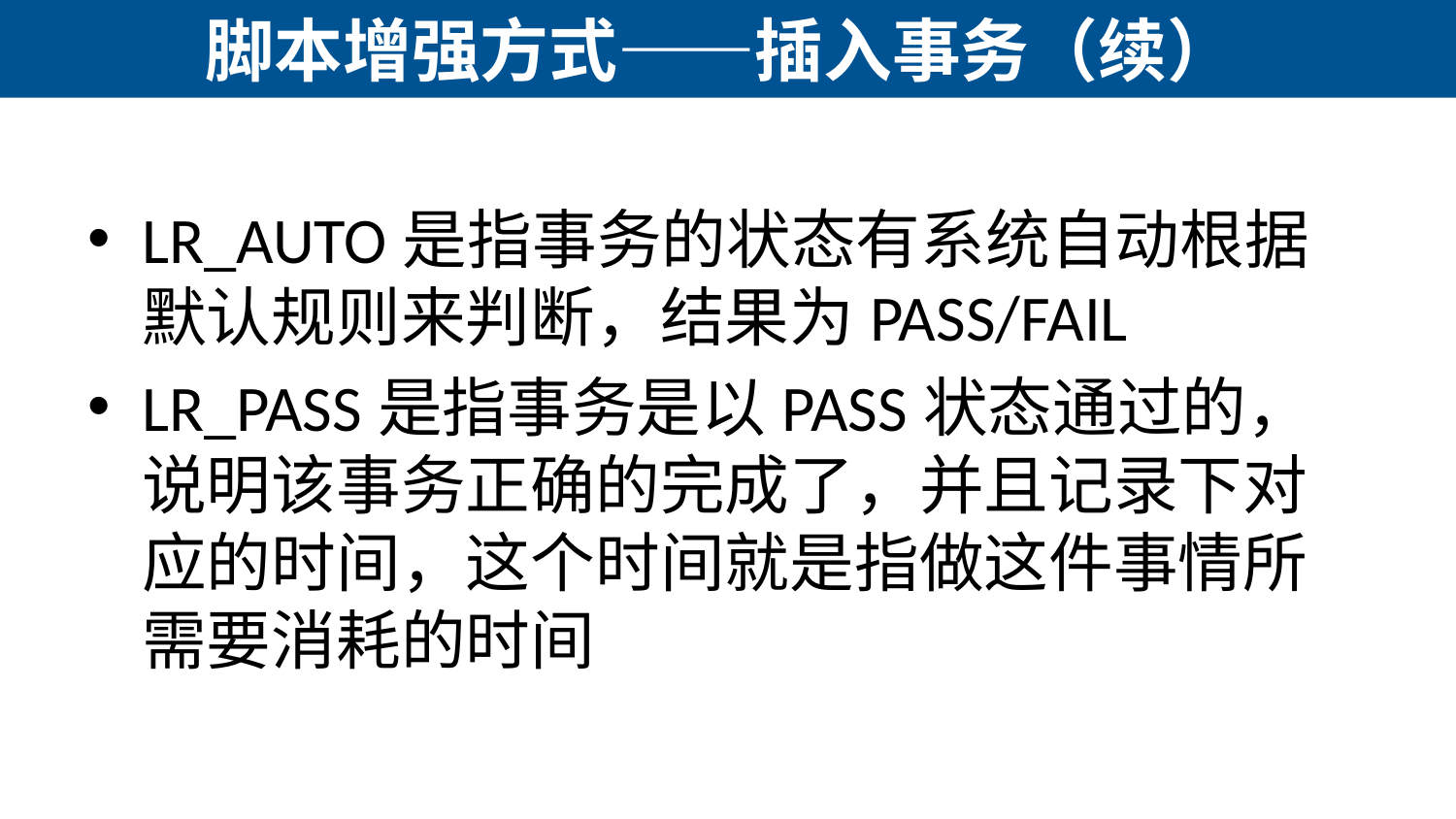

# 脚本增强方式——插入事务（续）
LR_AUTO是指事务的状态有系统自动根据默认规则来判断，结果为PASS/FAIL
LR_PASS是指事务是以PASS状态通过的，说明该事务正确的完成了，并且记录下对应的时间，这个时间就是指做这件事情所需要消耗的时间